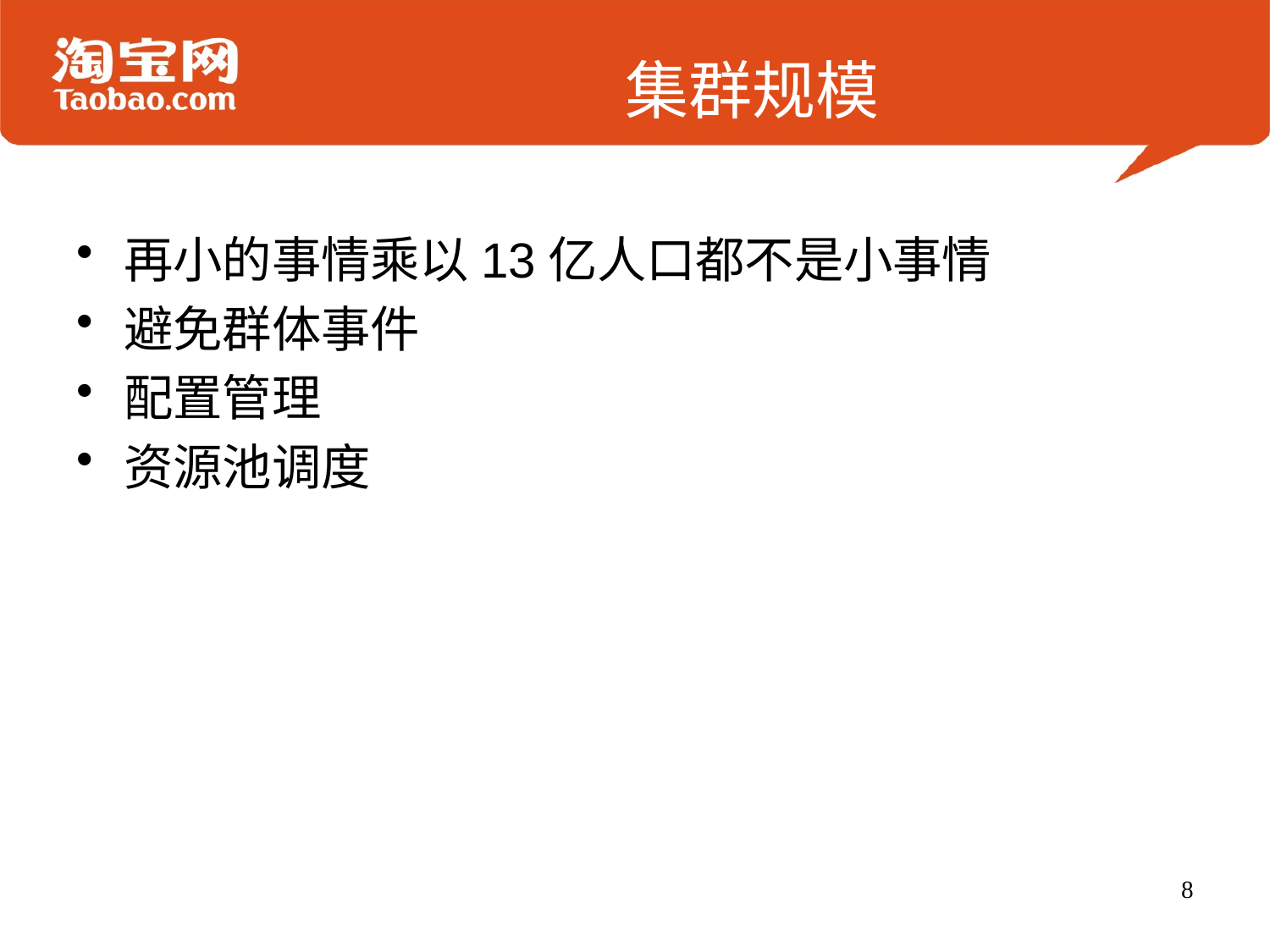

# 集群规模
再小的事情乘以13亿人口都不是小事情
避免群体事件
配置管理
资源池调度

8